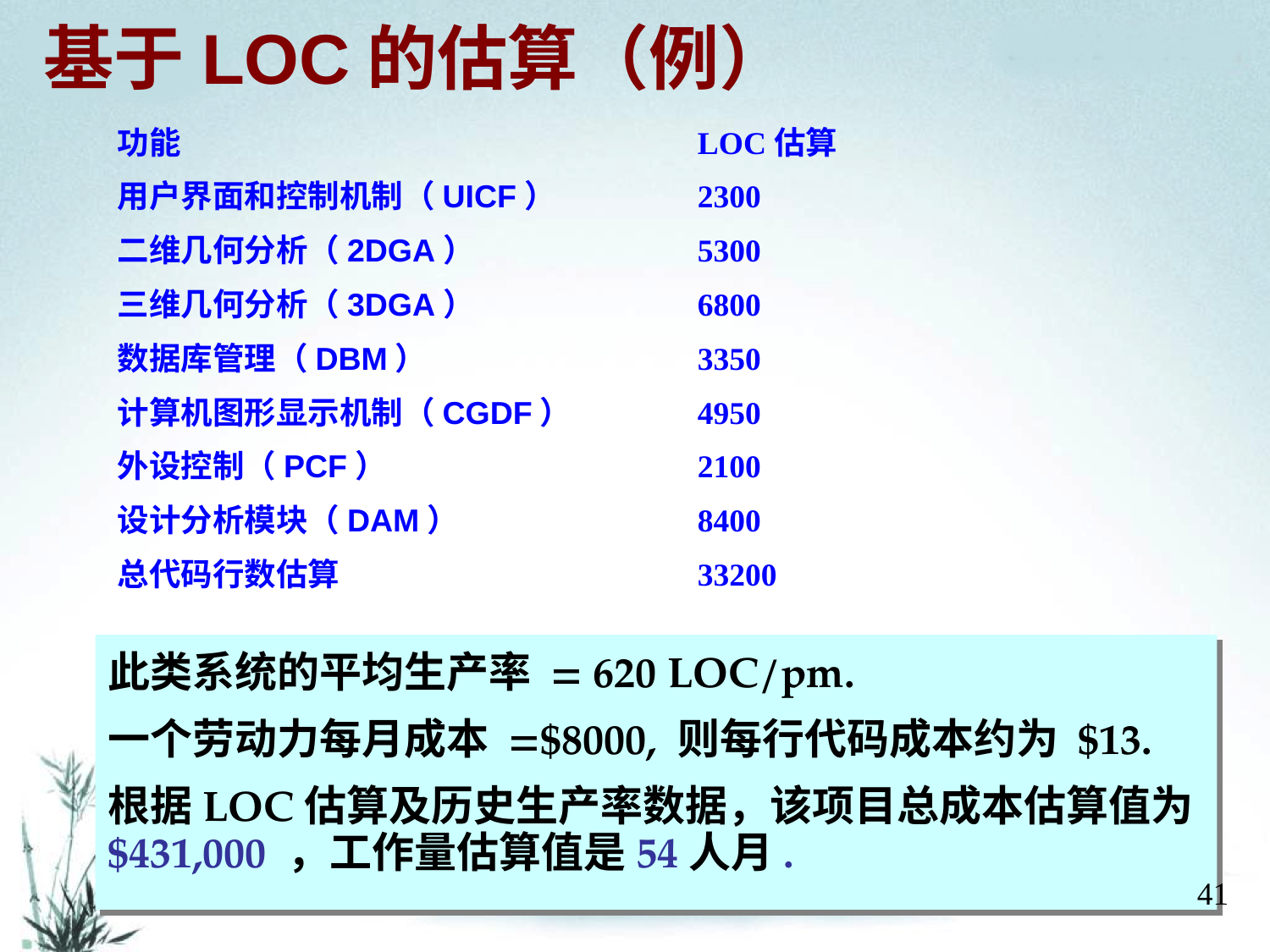

# 基于LOC的估算（例）
功能
用户界面和控制机制（UICF）
二维几何分析（2DGA）
三维几何分析（3DGA）
数据库管理（DBM）
计算机图形显示机制（CGDF）
外设控制（PCF）
设计分析模块（DAM）
总代码行数估算
LOC估算
2300
5300
6800
3350
4950
2100
8400
33200

此类系统的平均生产率 = 620 LOC/pm.
一个劳动力每月成本 =$8000, 则每行代码成本约为 $13.
根据LOC估算及历史生产率数据，该项目总成本估算值为$431,000 ，工作量估算值是54人月.
41